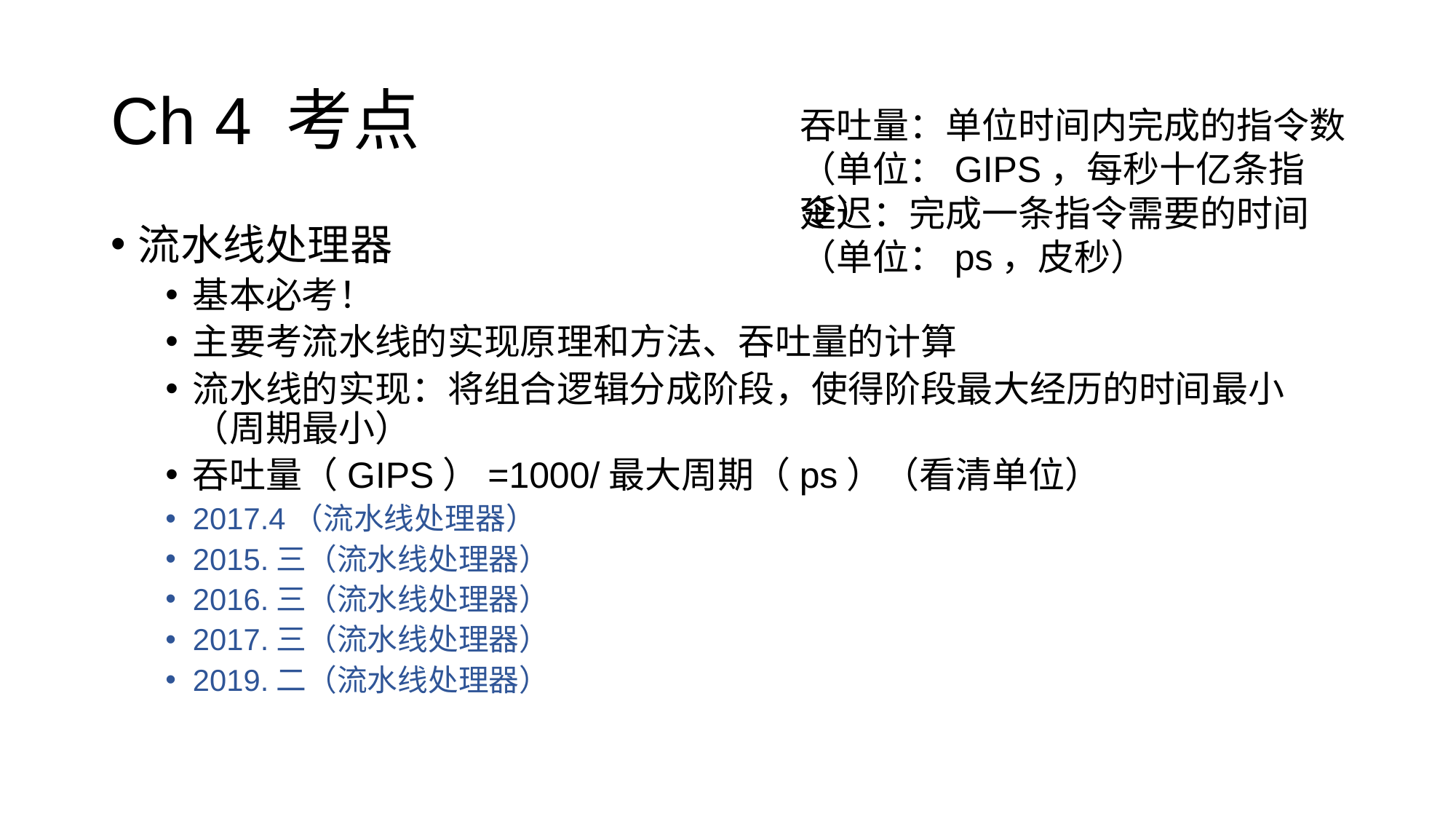

# Ch 4 考点
吞吐量：单位时间内完成的指令数
（单位：GIPS，每秒十亿条指令）
延迟：完成一条指令需要的时间
（单位：ps，皮秒）
流水线处理器
基本必考！
主要考流水线的实现原理和方法、吞吐量的计算
流水线的实现：将组合逻辑分成阶段，使得阶段最大经历的时间最小（周期最小）
吞吐量（GIPS）=1000/最大周期（ps）（看清单位）
2017.4（流水线处理器）
2015.三（流水线处理器）
2016.三（流水线处理器）
2017.三（流水线处理器）
2019.二（流水线处理器）